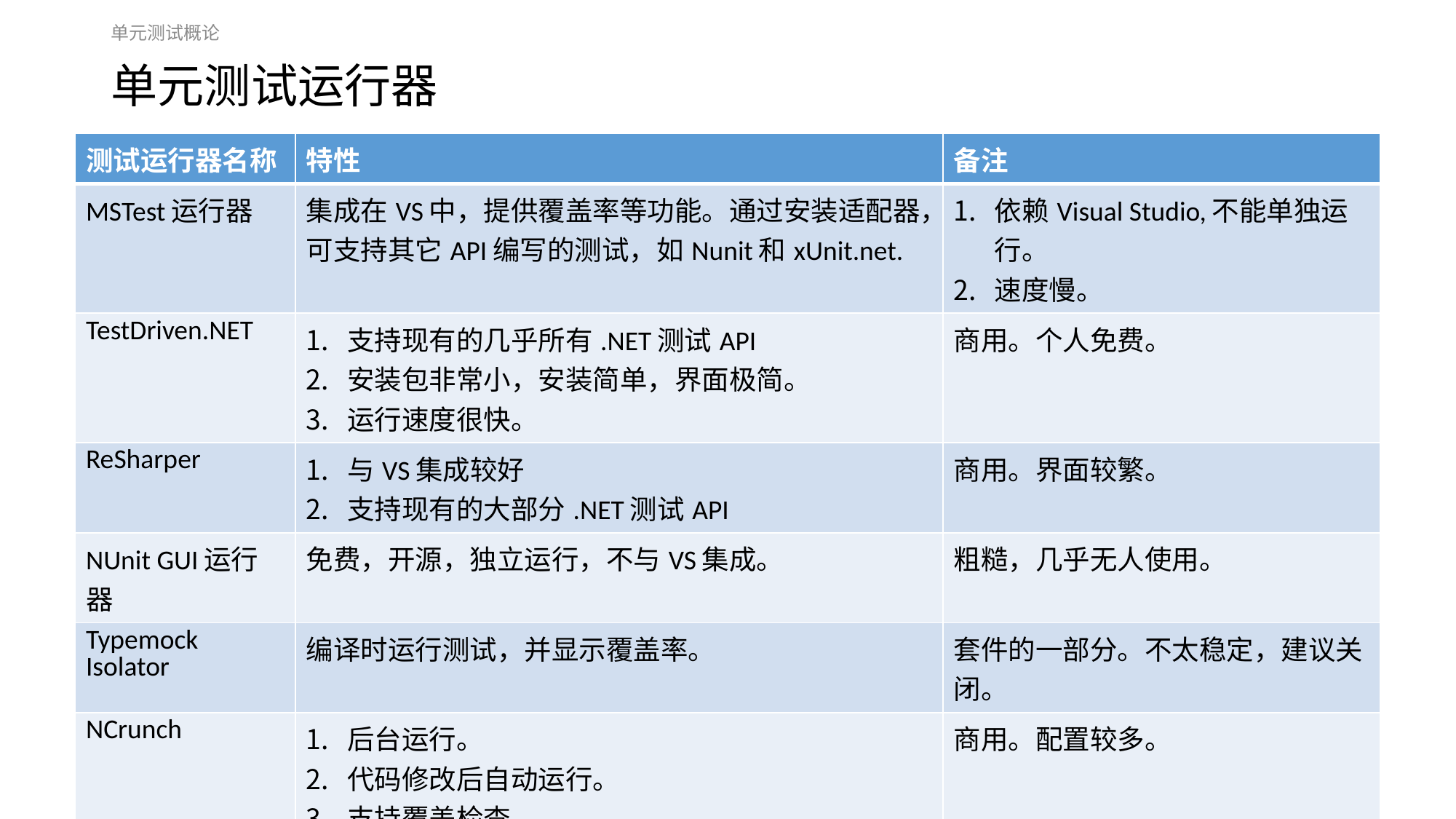

单元测试概论
# 单元测试运行器
| 测试运行器名称 | 特性 | 备注 |
| --- | --- | --- |
| MSTest运行器 | 集成在VS中，提供覆盖率等功能。通过安装适配器，可支持其它API编写的测试，如Nunit和xUnit.net. | 依赖Visual Studio,不能单独运行。 速度慢。 |
| TestDriven.NET | 支持现有的几乎所有.NET测试API 安装包非常小，安装简单，界面极简。 运行速度很快。 | 商用。个人免费。 |
| ReSharper | 与VS集成较好 支持现有的大部分.NET测试API | 商用。界面较繁。 |
| NUnit GUI运行器 | 免费，开源，独立运行，不与VS集成。 | 粗糙，几乎无人使用。 |
| Typemock Isolator | 编译时运行测试，并显示覆盖率。 | 套件的一部分。不太稳定，建议关闭。 |
| NCrunch | 后台运行。 代码修改后自动运行。 支持覆盖检查。 | 商用。配置较多。 |
| ContinuousTests | 免费，功能类似Ncrunch. | 开发已停止。 |
4